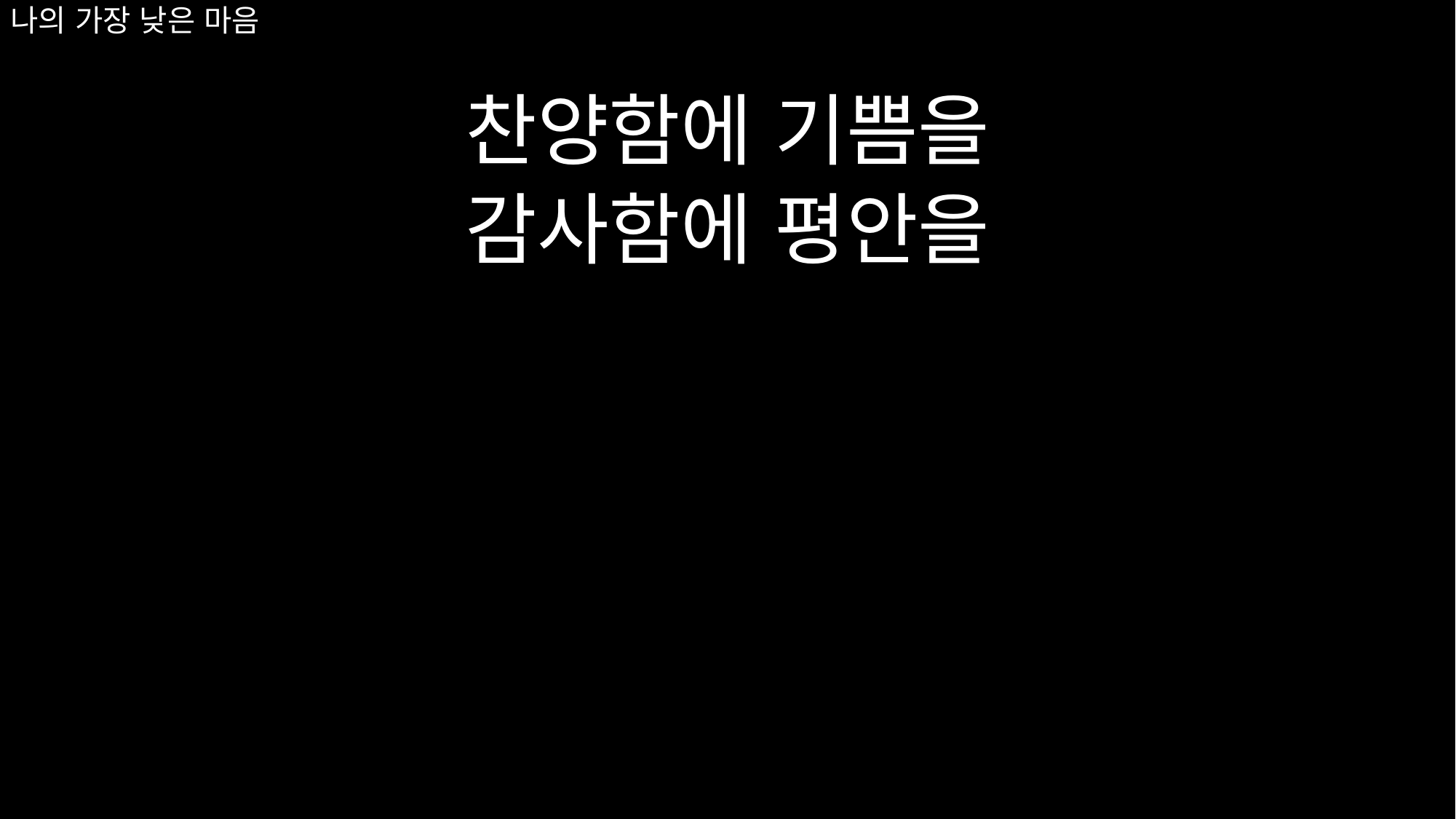

찬양함에 기쁨을
감사함에 평안을

# 나의 가장 낮은 마음